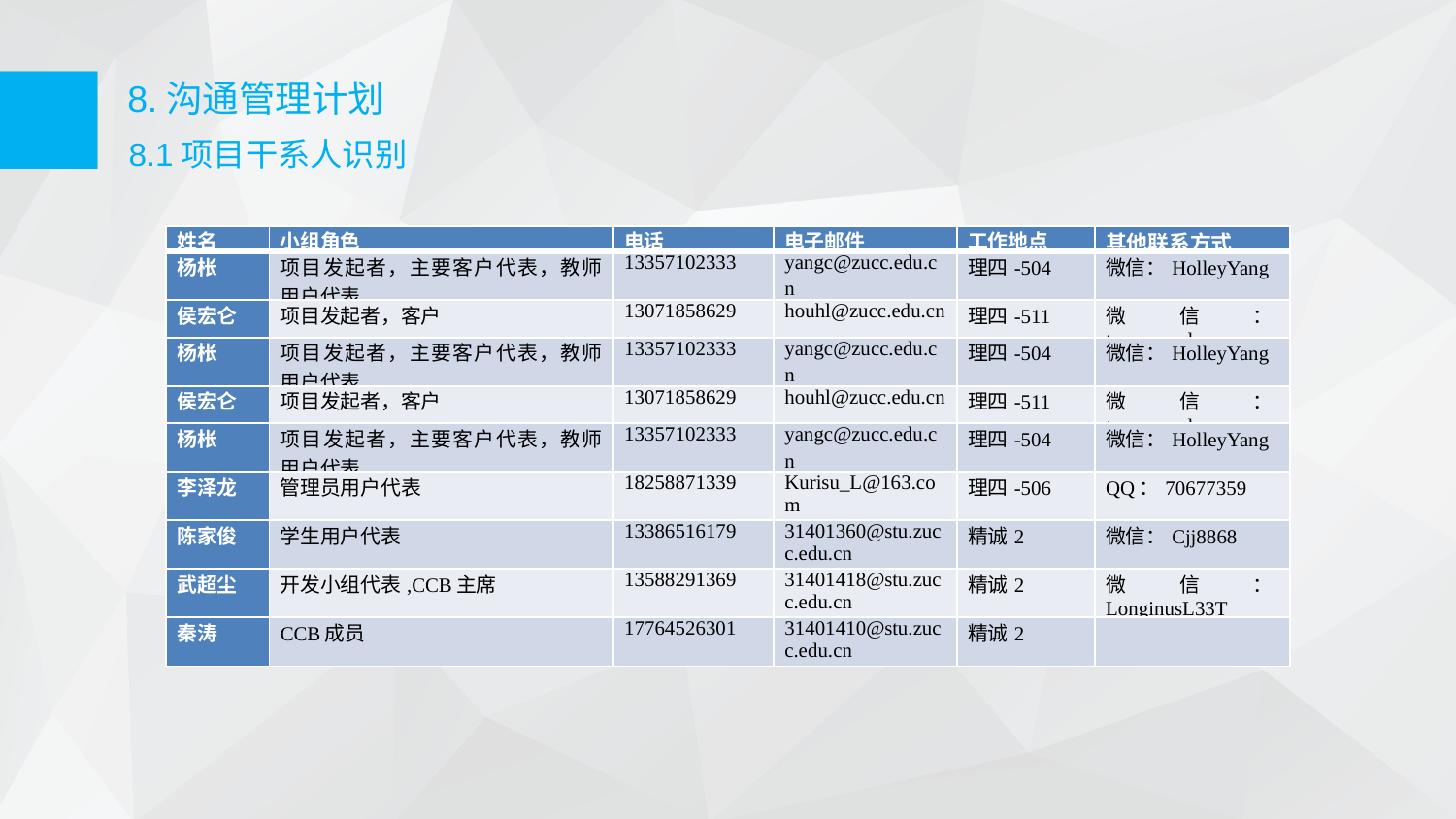

8.沟通管理计划

8.1项目干系人识别
| 姓名 | 小组角色 | 电话 | 电子邮件 | 工作地点 | 其他联系方式 |
| --- | --- | --- | --- | --- | --- |
| 杨枨 | 项目发起者，主要客户代表，教师用户代表 | 13357102333 | yangc@zucc.edu.cn | 理四-504 | 微信：HolleyYang |
| 侯宏仑 | 项目发起者，客户 | 13071858629 | houhl@zucc.edu.cn | 理四-511 | 微信：tuuuuuuudou |
| 杨枨 | 项目发起者，主要客户代表，教师用户代表 | 13357102333 | yangc@zucc.edu.cn | 理四-504 | 微信：HolleyYang |
| 侯宏仑 | 项目发起者，客户 | 13071858629 | houhl@zucc.edu.cn | 理四-511 | 微信：tuuuuuuudou |
| 杨枨 | 项目发起者，主要客户代表，教师用户代表 | 13357102333 | yangc@zucc.edu.cn | 理四-504 | 微信：HolleyYang |
| 李泽龙 | 管理员用户代表 | 18258871339 | Kurisu\_L@163.com | 理四-506 | QQ：70677359 |
| 陈家俊 | 学生用户代表 | 13386516179 | 31401360@stu.zucc.edu.cn | 精诚2 | 微信：Cjj8868 |
| 武超尘 | 开发小组代表,CCB主席 | 13588291369 | 31401418@stu.zucc.edu.cn | 精诚2 | 微信：LonginusL33T |
| 秦涛 | CCB成员 | 17764526301 | 31401410@stu.zucc.edu.cn | 精诚2 |  |